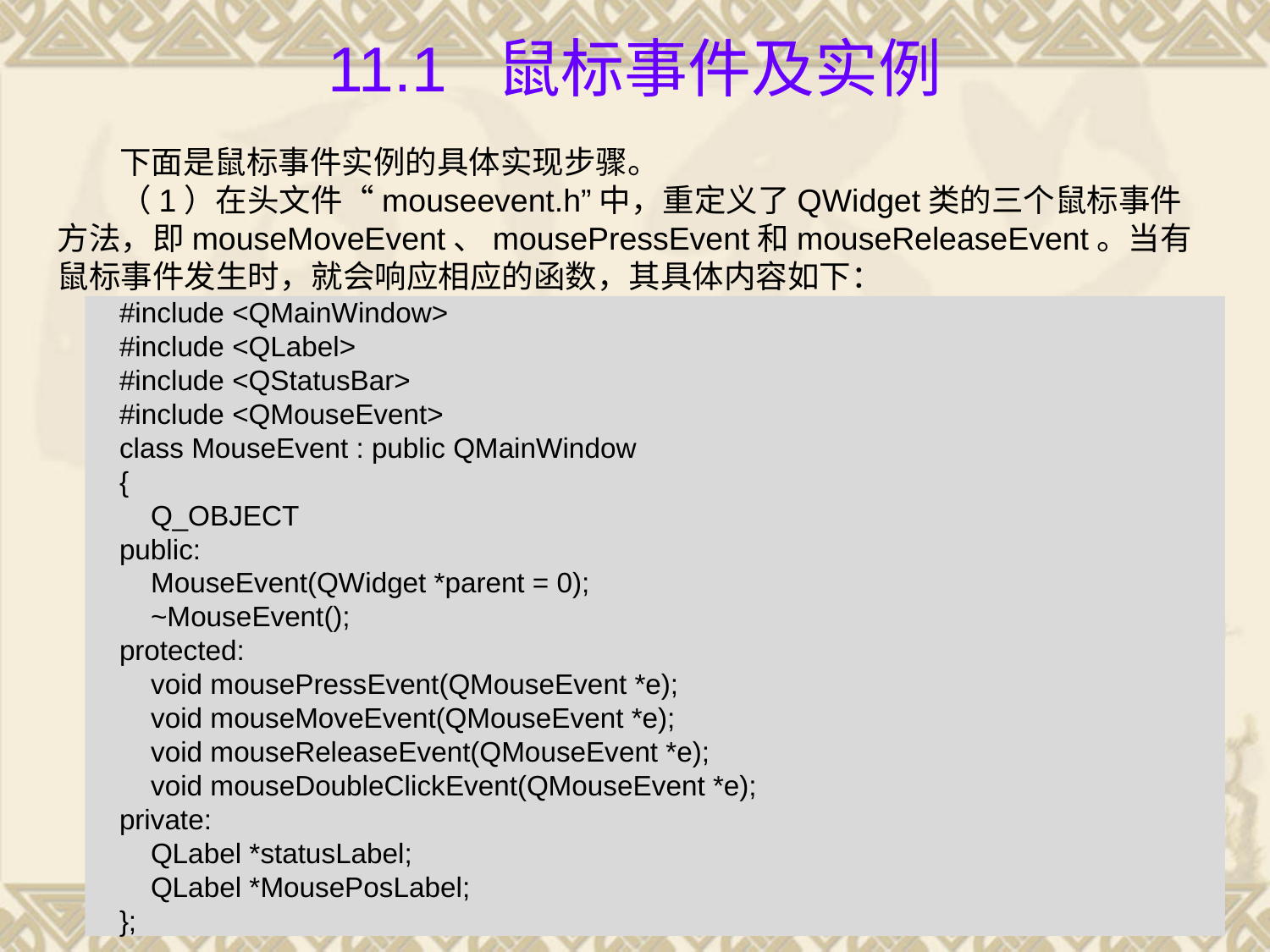

# 11.1  鼠标事件及实例
下面是鼠标事件实例的具体实现步骤。
（1）在头文件“mouseevent.h”中，重定义了QWidget类的三个鼠标事件方法，即mouseMoveEvent、mousePressEvent和mouseReleaseEvent。当有鼠标事件发生时，就会响应相应的函数，其具体内容如下：
#include <QMainWindow>
#include <QLabel>
#include <QStatusBar>
#include <QMouseEvent>
class MouseEvent : public QMainWindow
{
    Q_OBJECT
public:
    MouseEvent(QWidget *parent = 0);
    ~MouseEvent();
protected:
    void mousePressEvent(QMouseEvent *e);
    void mouseMoveEvent(QMouseEvent *e);
    void mouseReleaseEvent(QMouseEvent *e);
    void mouseDoubleClickEvent(QMouseEvent *e);
private:
    QLabel *statusLabel;
    QLabel *MousePosLabel;
};